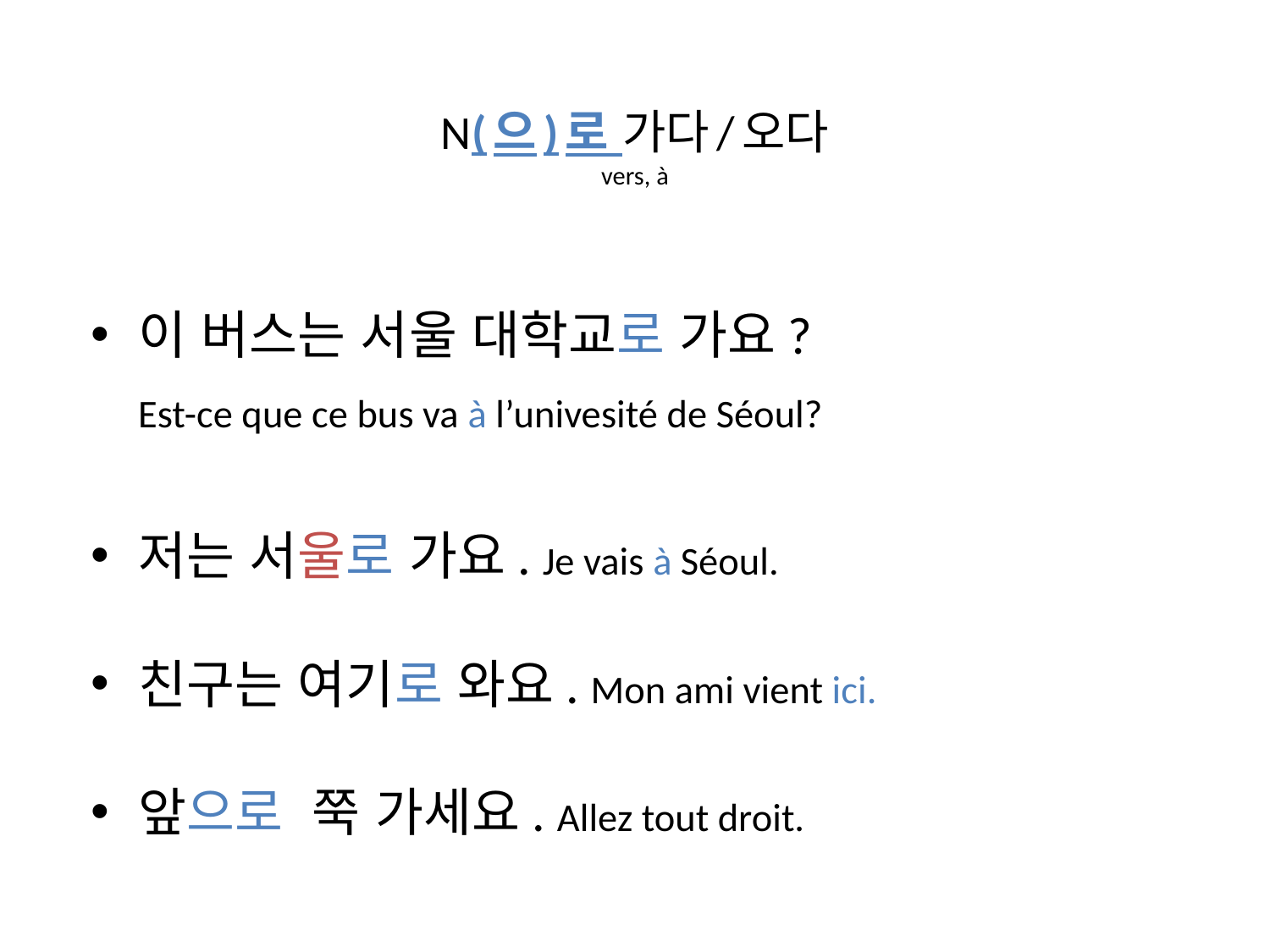

# N(으)로 가다/오다 vers, à

이 버스는 서울 대학교로 가요?
    Est-ce que ce bus va à l’univesité de Séoul?

저는 서울로 가요. Je vais à Séoul.

친구는 여기로 와요. Mon ami vient ici.

앞으로  쭉 가세요. Allez tout droit.